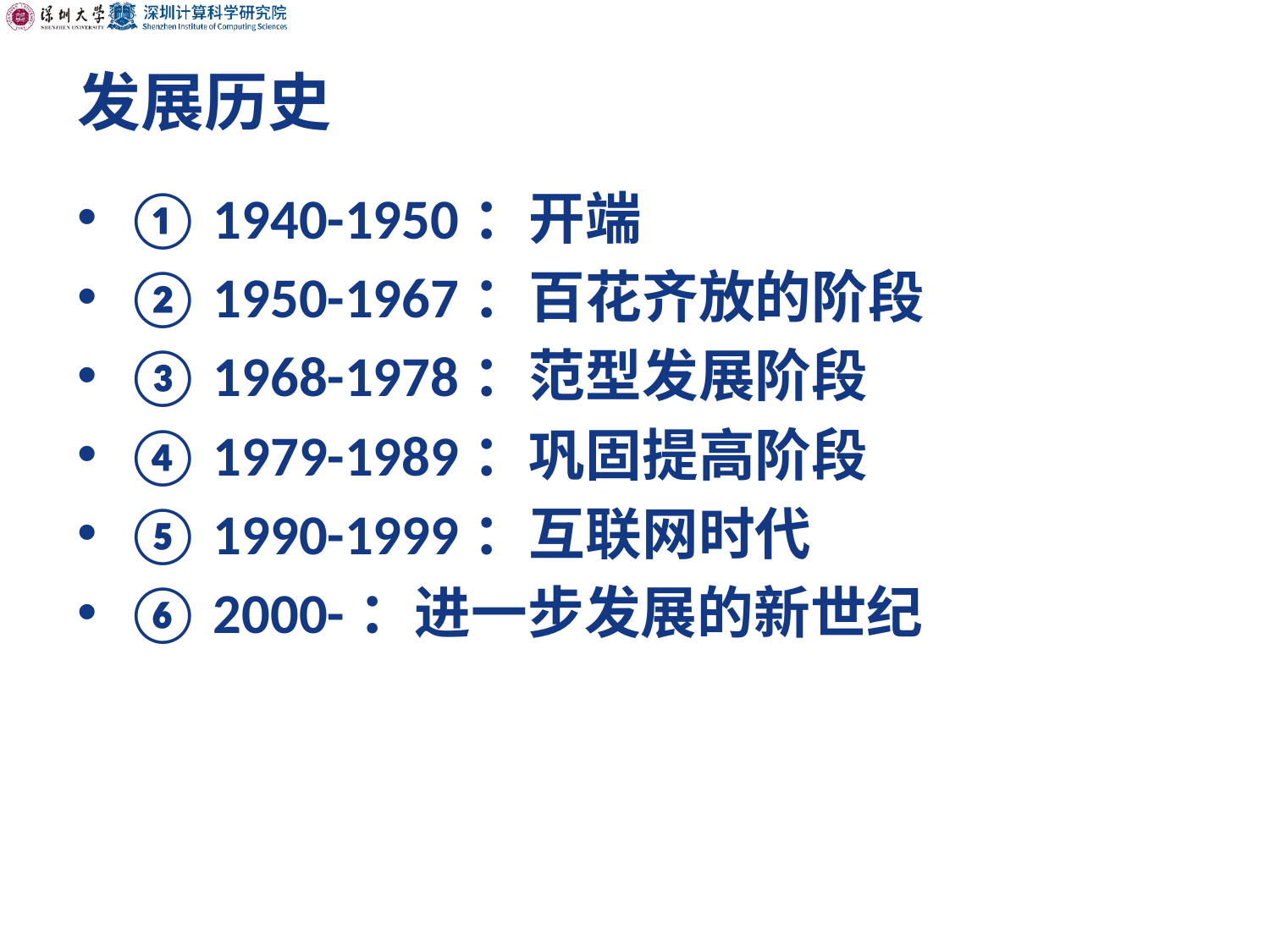

# 发展历史
① 1940-1950：开端
② 1950-1967：百花齐放的阶段
③ 1968-1978：范型发展阶段
④ 1979-1989：巩固提高阶段
⑤ 1990-1999：互联网时代
⑥ 2000-：进一步发展的新世纪